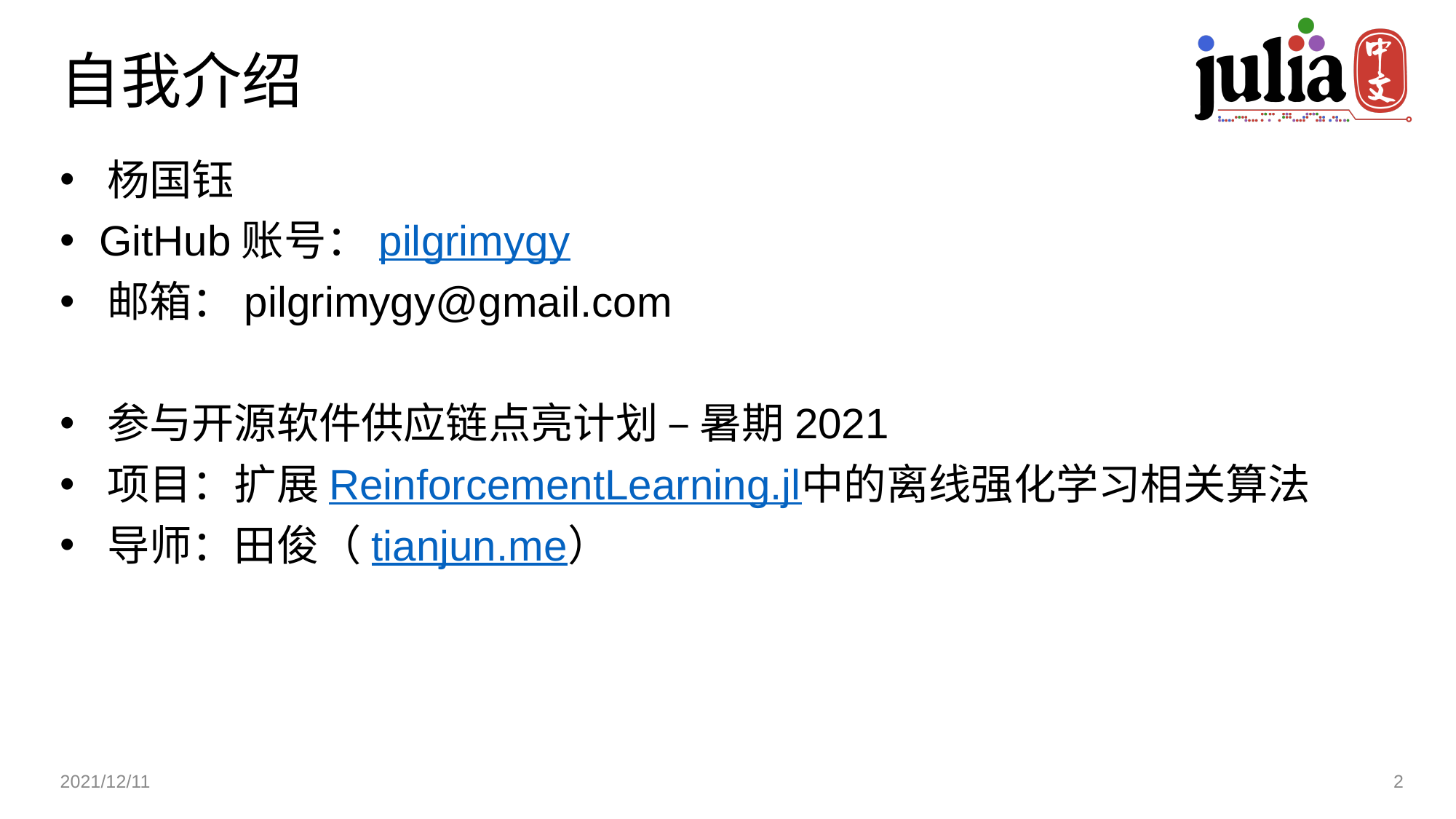

# 自我介绍
 杨国钰
 GitHub账号：pilgrimygy
 邮箱：pilgrimygy@gmail.com

 参与开源软件供应链点亮计划 – 暑期2021
 项目：扩展ReinforcementLearning.jl中的离线强化学习相关算法
 导师：田俊（tianjun.me）
2021/12/11
2